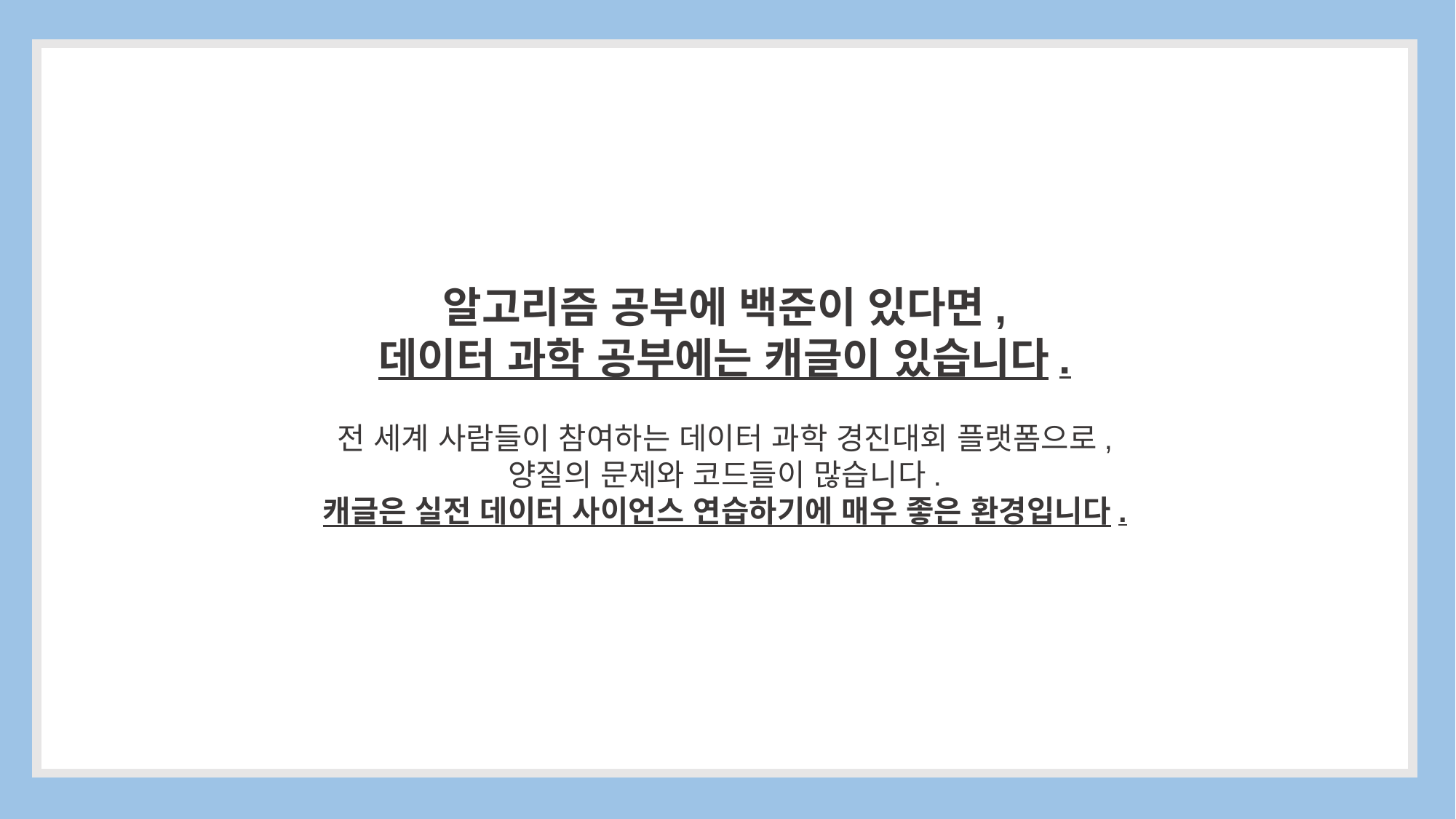

알고리즘 공부에 백준이 있다면,
데이터 과학 공부에는 캐글이 있습니다.

전 세계 사람들이 참여하는 데이터 과학 경진대회 플랫폼으로,
양질의 문제와 코드들이 많습니다.
캐글은 실전 데이터 사이언스 연습하기에 매우 좋은 환경입니다.